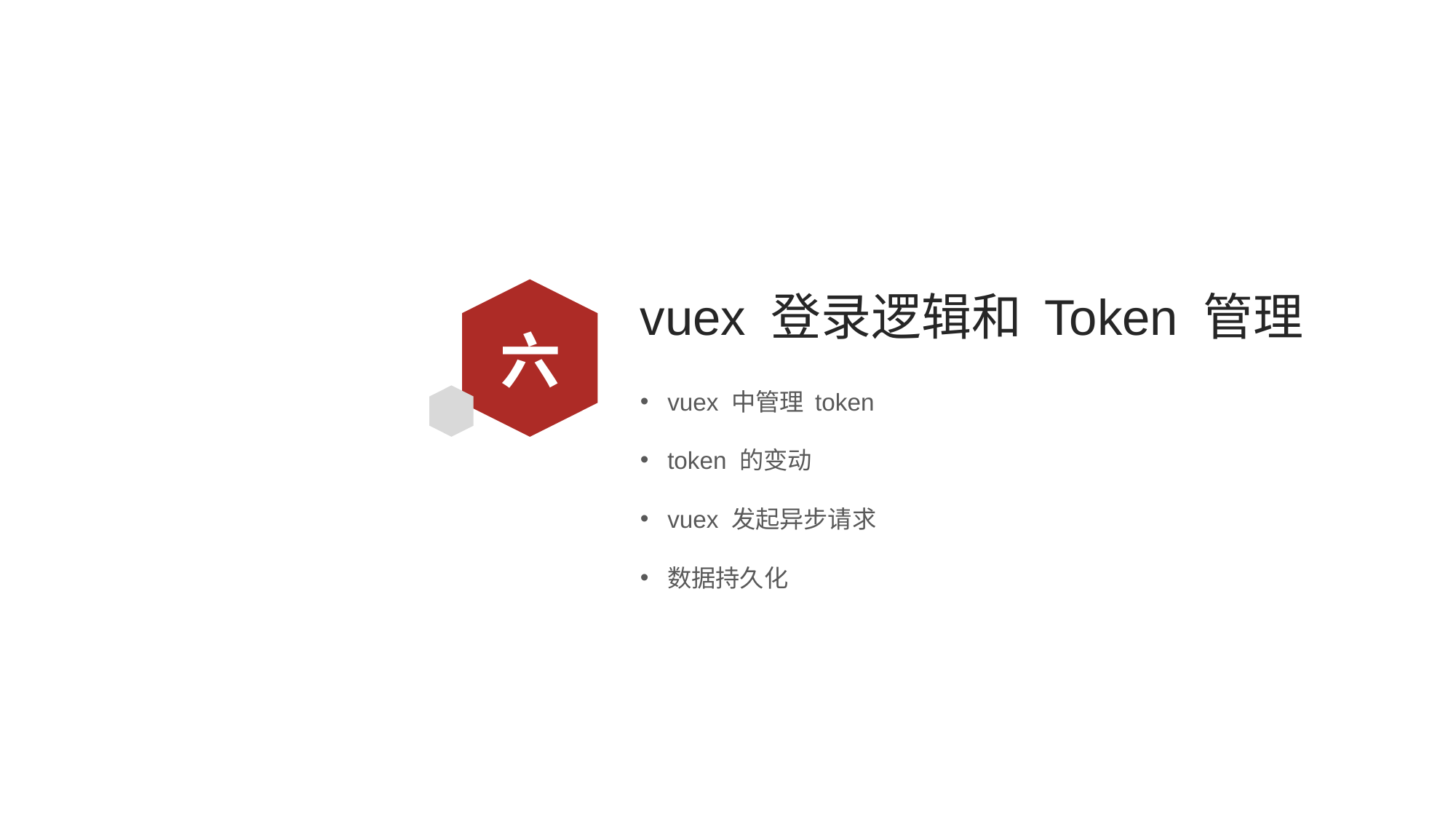

# vuex 登录逻辑和 Token 管理
六
vuex 中管理 token
token 的变动
vuex 发起异步请求
数据持久化